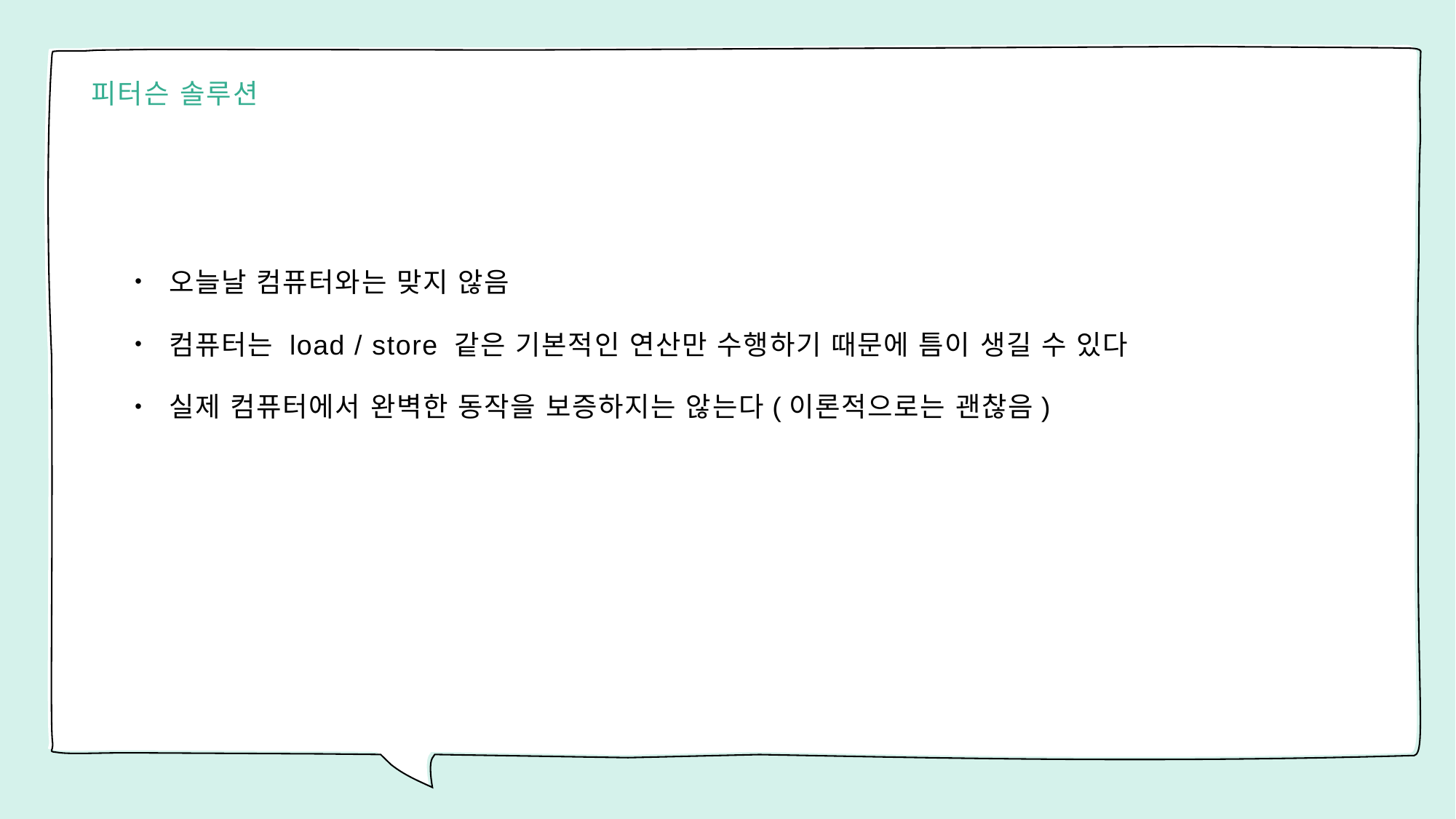

# 피터슨 솔루션
오늘날 컴퓨터와는 맞지 않음
컴퓨터는 load / store 같은 기본적인 연산만 수행하기 때문에 틈이 생길 수 있다
실제 컴퓨터에서 완벽한 동작을 보증하지는 않는다(이론적으로는 괜찮음)